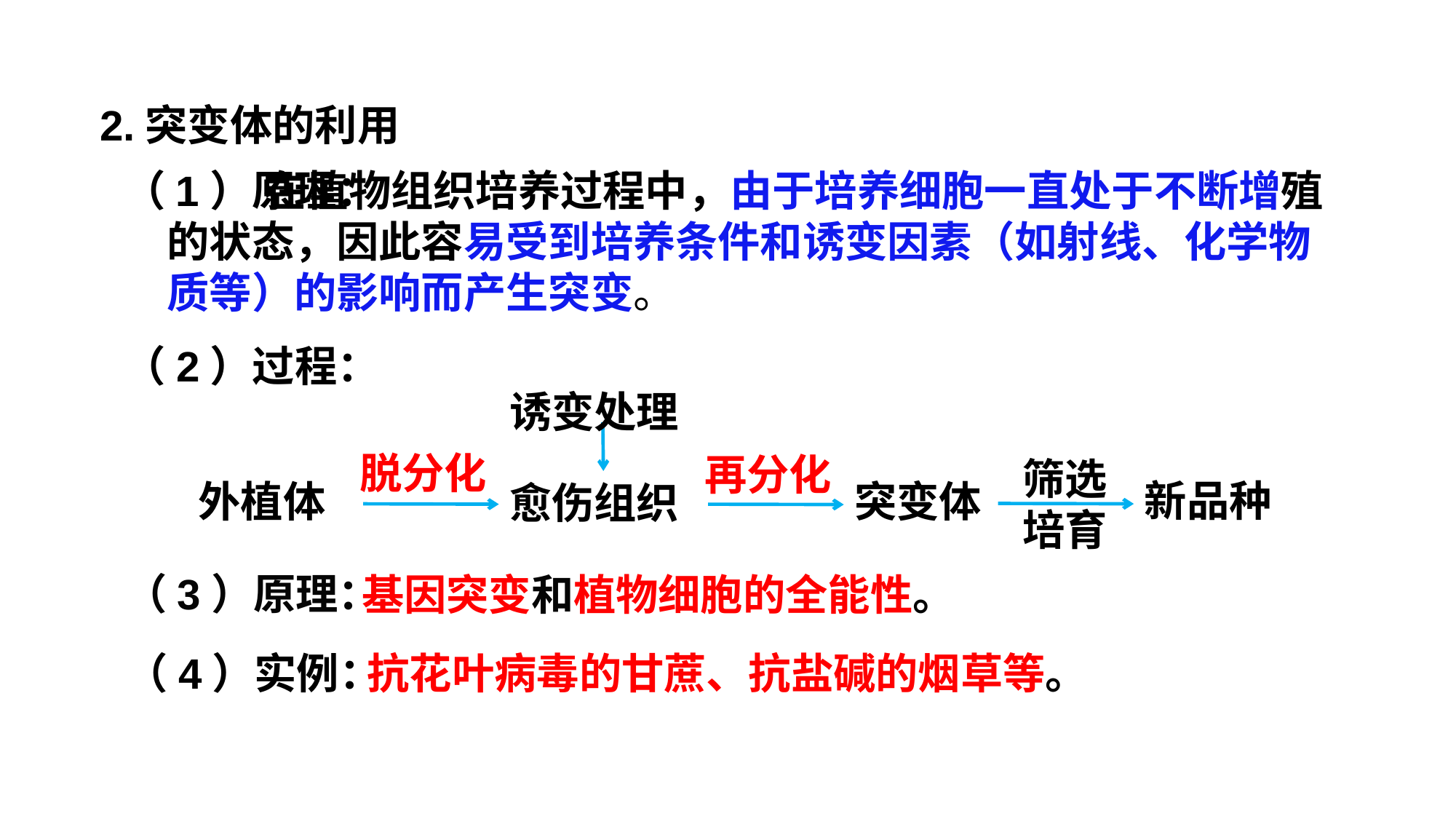

2.突变体的利用
（1）原理：
         在植物组织培养过程中，由于培养细胞一直处于不断增殖的状态，因此容易受到培养条件和诱变因素（如射线、化学物质等）的影响而产生突变。
（2）过程：
诱变处理
脱分化
再分化
筛选培育
新品种
外植体
突变体
愈伤组织
（3）原理：
基因突变和植物细胞的全能性。
（4）实例：
抗花叶病毒的甘蔗、抗盐碱的烟草等。